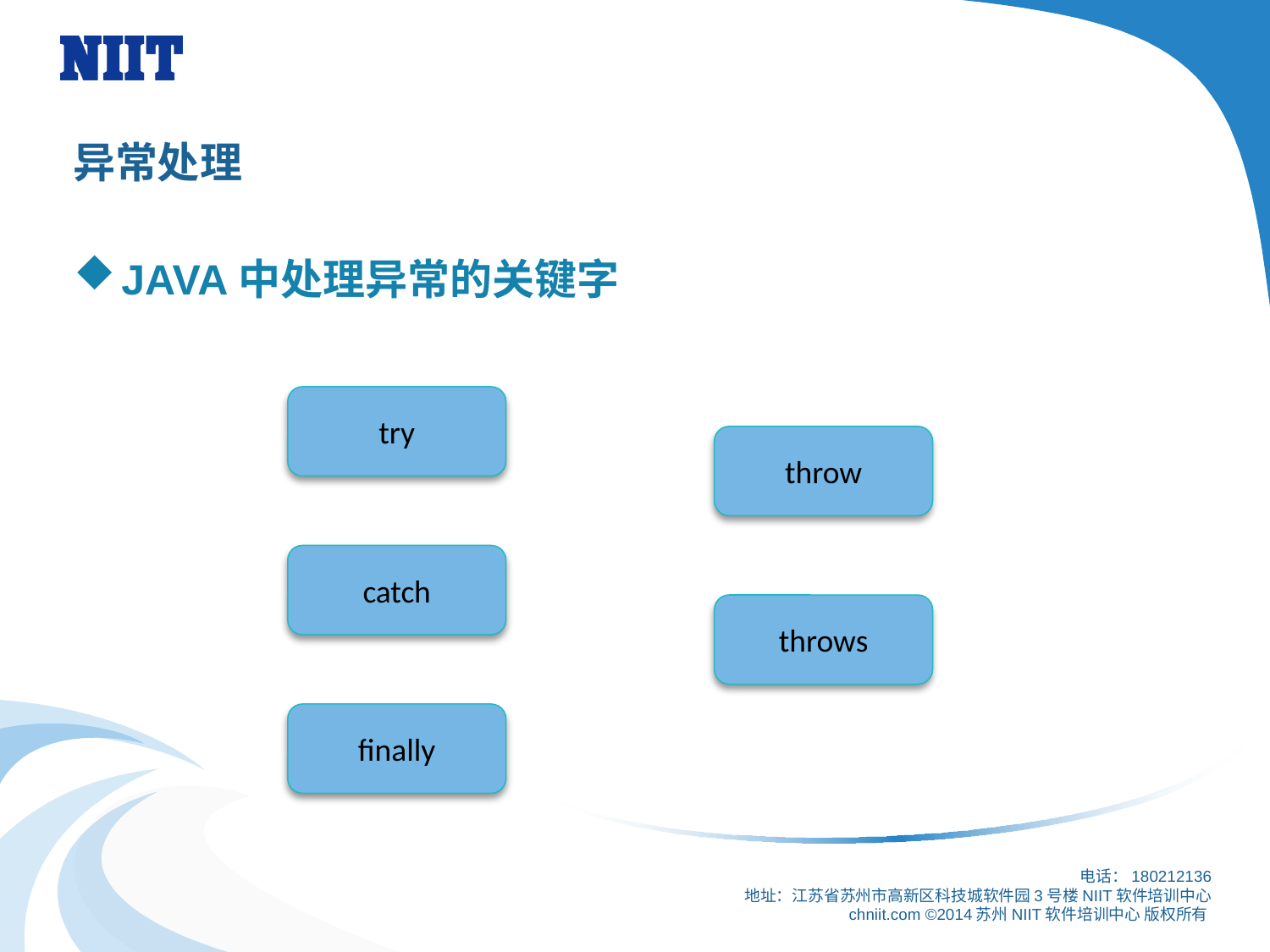

# 异常处理
JAVA中处理异常的关键字
try
throw
catch
throws
finally